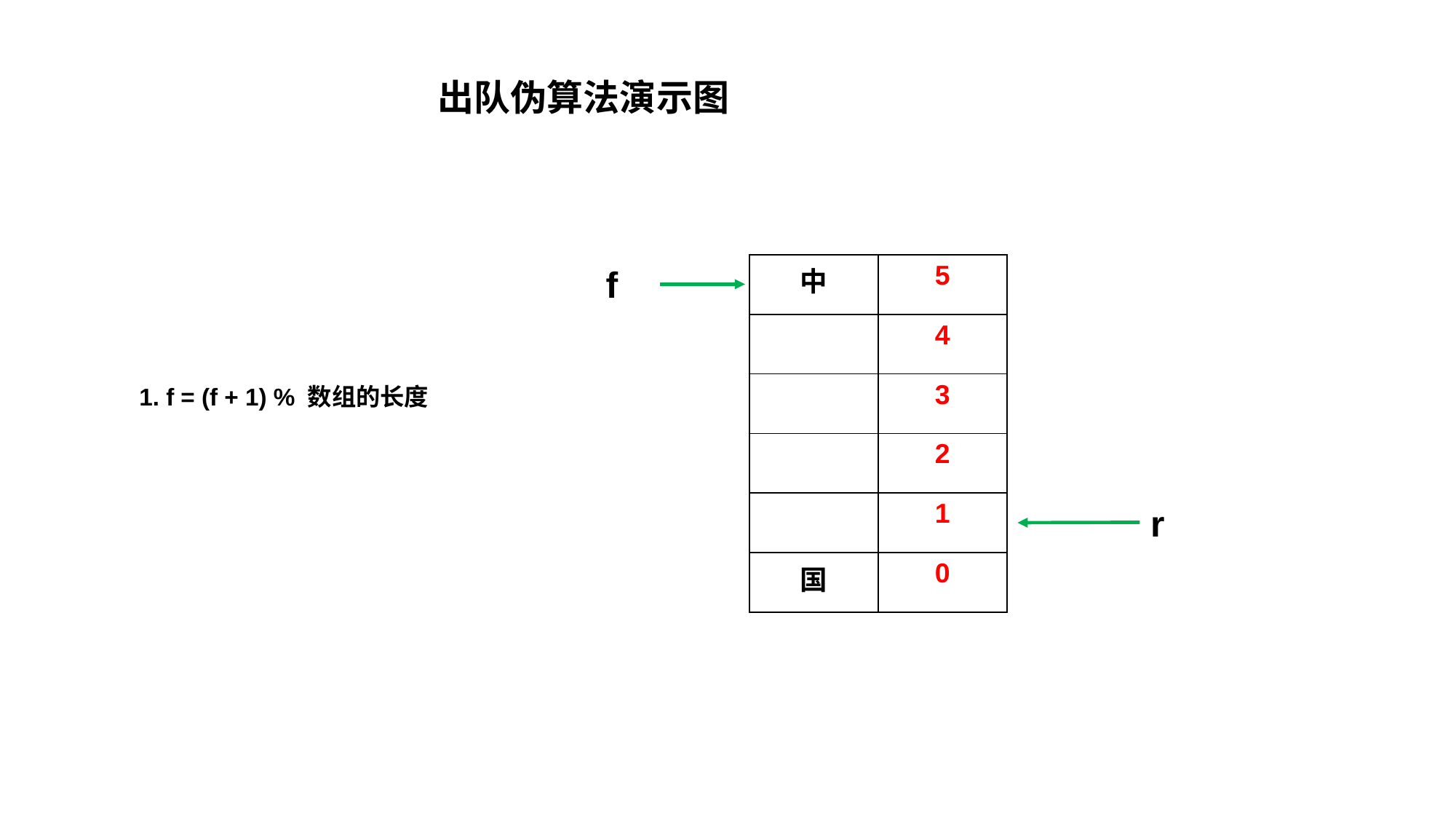

出队伪算法演示图
| 中 | 5 |
| --- | --- |
|  | 4 |
|  | 3 |
|  | 2 |
|  | 1 |
| 国 | 0 |
f
1. f = (f + 1) % 数组的长度
r